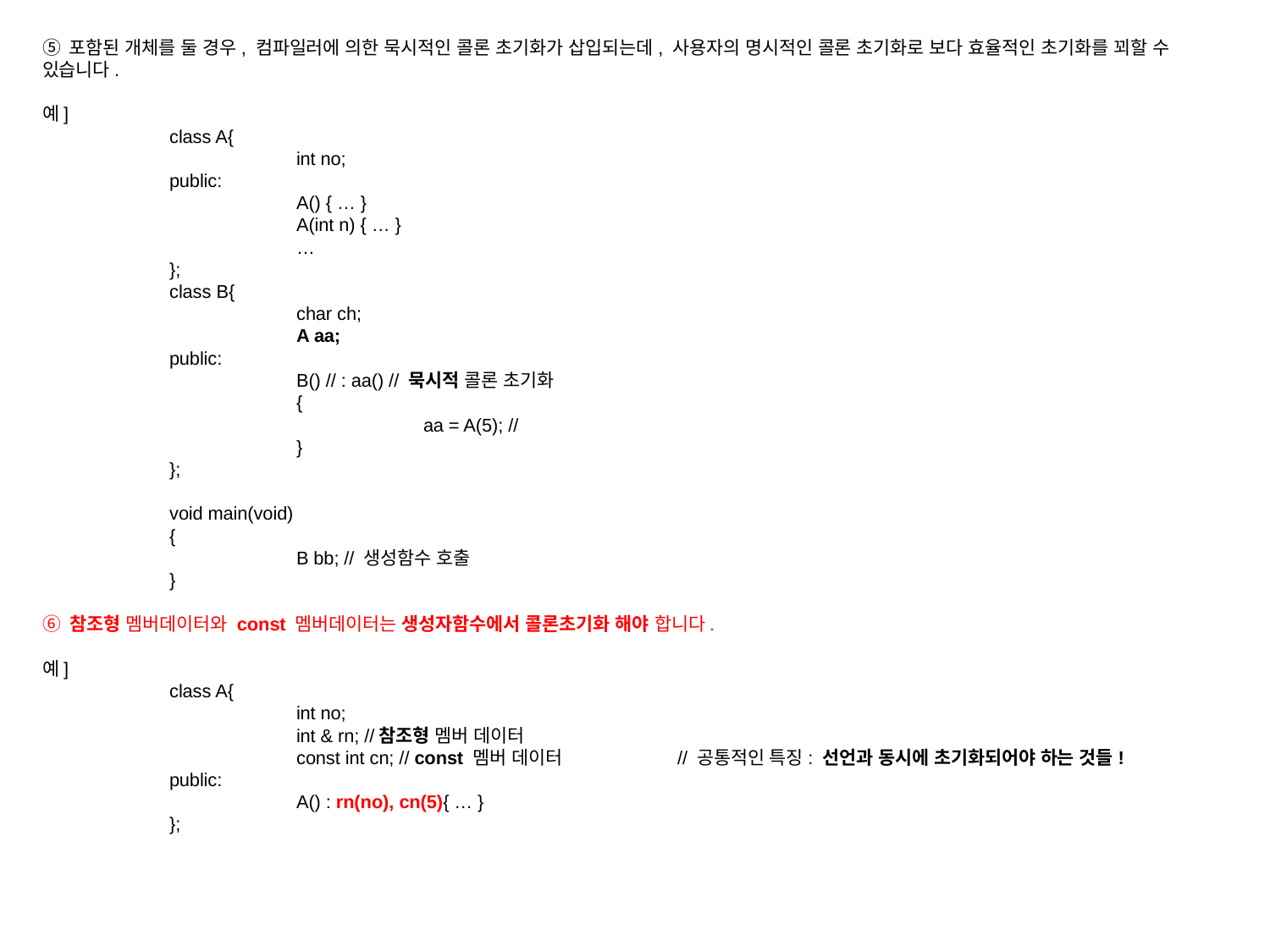

⑤ 포함된 개체를 둘 경우, 컴파일러에 의한 묵시적인 콜론 초기화가 삽입되는데, 사용자의 명시적인 콜론 초기화로 보다 효율적인 초기화를 꾀할 수 있습니다.

예]
	class A{
		int no;
	public:
		A() { … }
		A(int n) { … }
		…
	};
	class B{
		char ch;
		A aa;
	public:
		B() // : aa() // 묵시적 콜론 초기화
		{
			aa = A(5); //
 		}
	};

	void main(void)
	{
		B bb; // 생성함수 호출
	}

⑥ 참조형 멤버데이터와 const 멤버데이터는 생성자함수에서 콜론초기화 해야 합니다.

예]
	class A{
		int no;
		int & rn; //참조형 멤버 데이터
		const int cn; // const 멤버 데이터	// 공통적인 특징: 선언과 동시에 초기화되어야 하는 것들!
	public:
		A() : rn(no), cn(5){ … }
	};